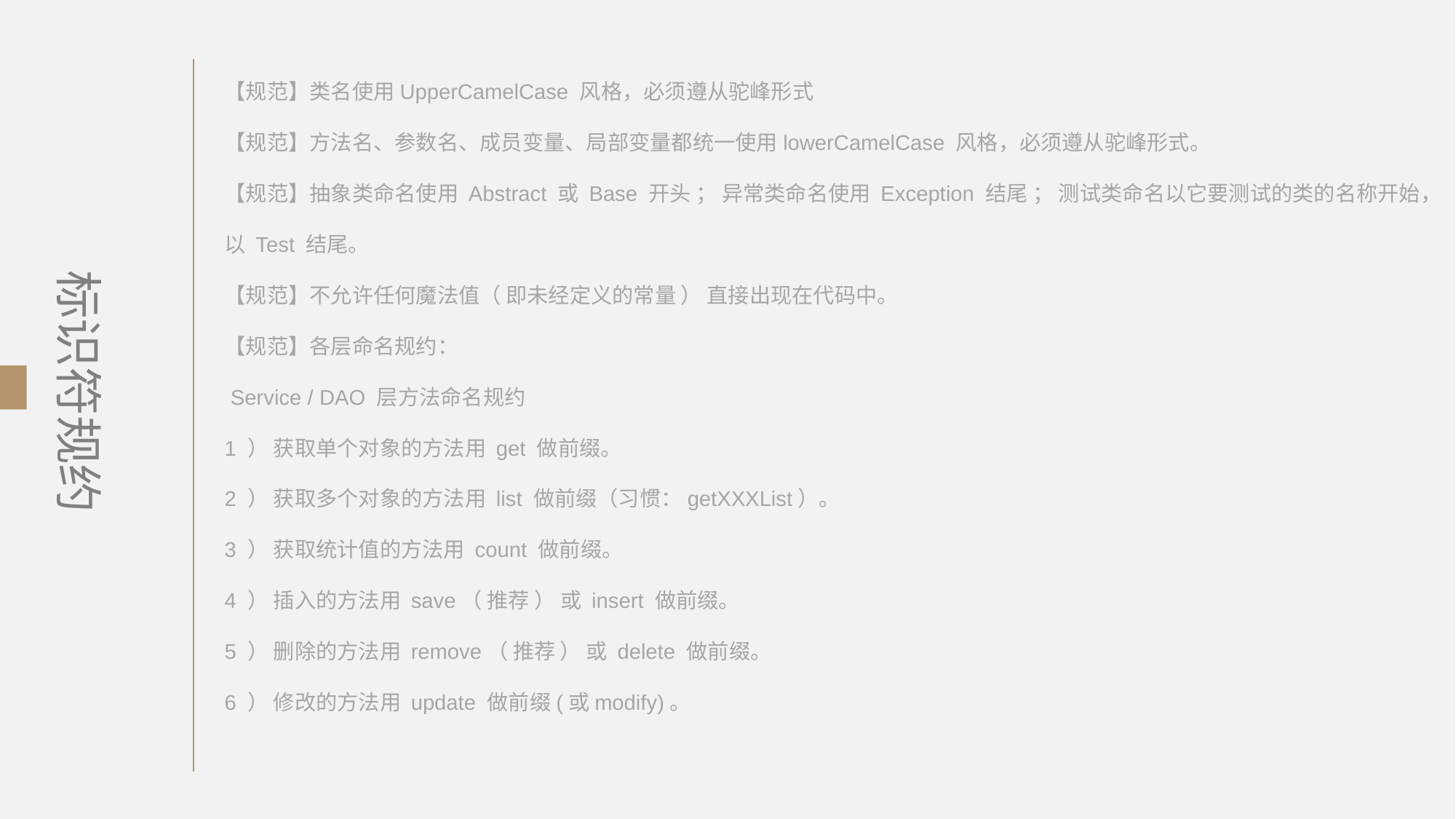

【规范】类名使用UpperCamelCase 风格，必须遵从驼峰形式
【规范】方法名、参数名、成员变量、局部变量都统一使用lowerCamelCase 风格，必须遵从驼峰形式。
【规范】抽象类命名使用 Abstract 或 Base 开头 ； 异常类命名使用 Exception 结尾 ； 测试类命名以它要测试的类的名称开始，以 Test 结尾。
【规范】不允许任何魔法值（ 即未经定义的常量 ） 直接出现在代码中。
【规范】各层命名规约：
 Service / DAO 层方法命名规约
1 ） 获取单个对象的方法用 get 做前缀。
2 ） 获取多个对象的方法用 list 做前缀（习惯：getXXXList）。
3 ） 获取统计值的方法用 count 做前缀。
4 ） 插入的方法用 save（ 推荐 ） 或 insert 做前缀。
5 ） 删除的方法用 remove（ 推荐 ） 或 delete 做前缀。
6 ） 修改的方法用 update 做前缀(或modify)。
标识符规约